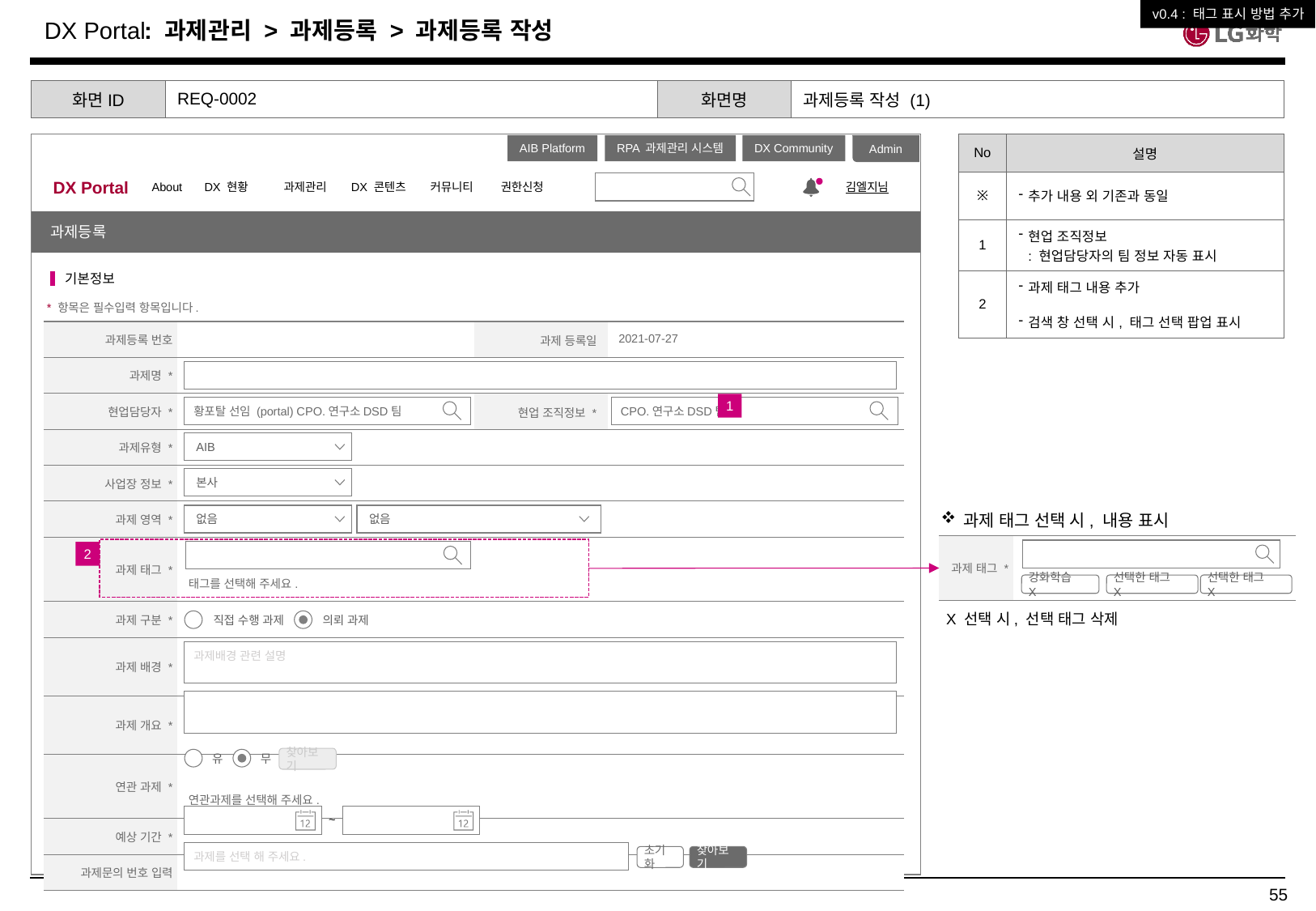

v0.4 : 태그 표시 방법 추가
: 과제관리 > 과제등록 > 과제등록 작성
| 화면ID | REQ-0002 | 화면명 | 과제등록 작성 (1) |
| --- | --- | --- | --- |

| No | 설명 |
| --- | --- |
| ※ | 추가 내용 외 기존과 동일 |
| 1 | 현업 조직정보 : 현업담당자의 팀 정보 자동 표시 |
| 2 | 과제 태그 내용 추가 검색 창 선택 시, 태그 선택 팝업 표시 |

Admin
DX Portal

About
DX 현황
과제관리
DX 콘텐츠
커뮤니티
권한신청
김엘지님

AIB Platform
RPA 과제관리 시스템
DX Community
공지사항

과제등록
기본정보
* 항목은 필수입력 항목입니다.
| 과제등록 번호 |  | 과제 등록일 | 2021-07-27 |
| --- | --- | --- | --- |
| 과제명 \* |  |  |  |
| 현업담당자 \* |  | 현업 조직정보 \* |  |
| 과제유형 \* |  |  |  |
| 사업장 정보 \* |  |  |  |
| 과제 영역 \* |  |  |  |
| 과제 태그 \* | 태그를 선택해 주세요. |  |  |
| 과제 구분 \* |  |  |  |
| 과제 배경 \* |  |  |  |
| 과제 개요 \* |  |  |  |
| 연관 과제 \* | 연관과제를 선택해 주세요. |  |  |
| 예상 기간 \* |  |  |  |
| 과제문의 번호 입력 |  |  |  |

1
황포탈 선임 (portal) CPO.연구소DSD팀

CPO.연구소DSD팀

AIB

본사

과제 태그 선택 시, 내용 표시
없음

없음

| 과제 태그 \* |  |
| --- | --- |

2
강화학습   X
선택한 태그   X
선택한 태그   X
X 선택 시, 선택 태그 삭제
직접 수행 과제

의뢰 과제

과제배경 관련 설명

유

무

찾아보기
~

과제를 선택 해 주세요.
초기화
찾아보기